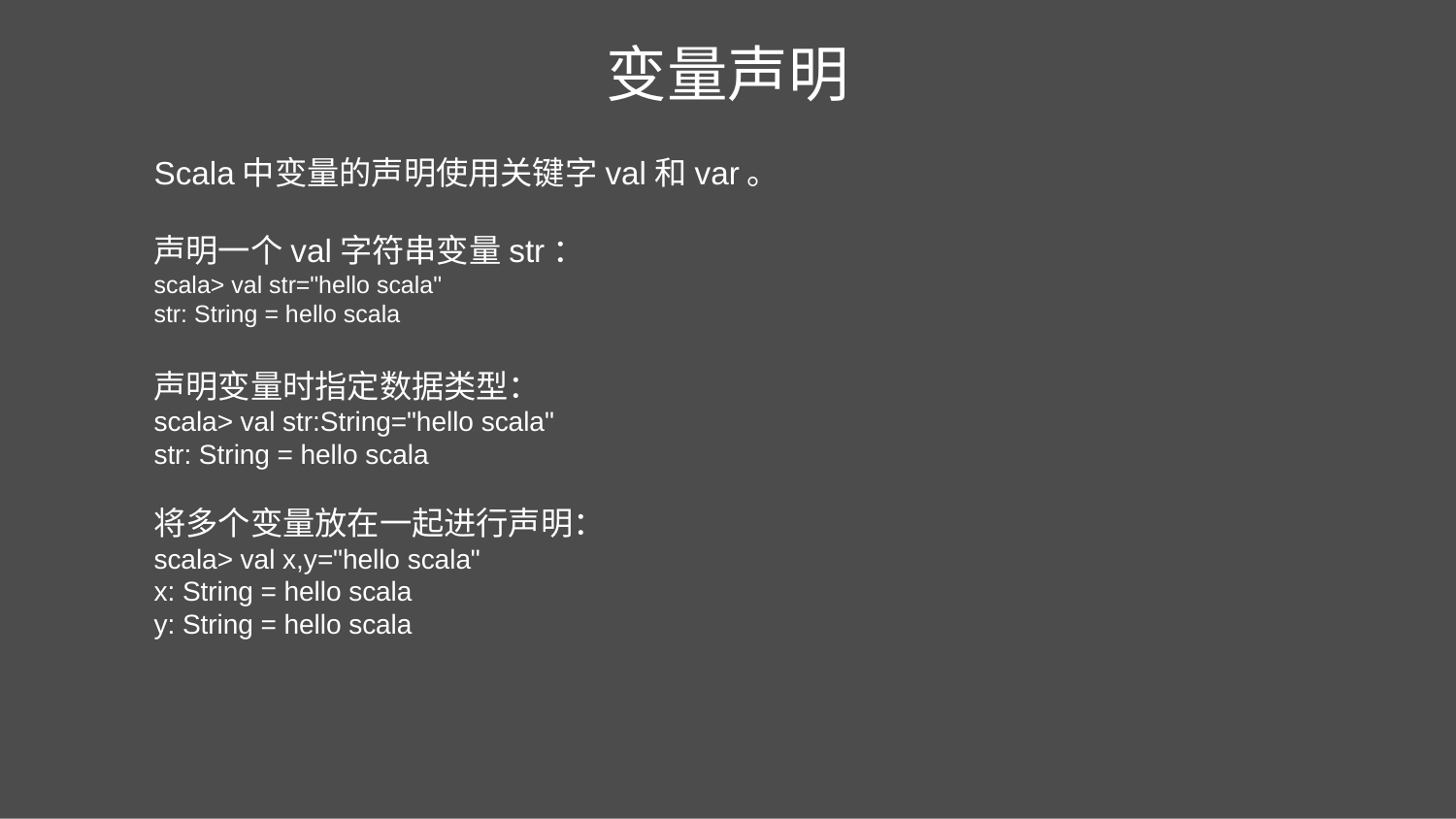

变量声明
Scala中变量的声明使用关键字val和var。

声明一个val字符串变量str：
scala> val str="hello scala"
str: String = hello scala

声明变量时指定数据类型：
scala> val str:String="hello scala"
str: String = hello scala

将多个变量放在一起进行声明：
scala> val x,y="hello scala"
x: String = hello scala
y: String = hello scala